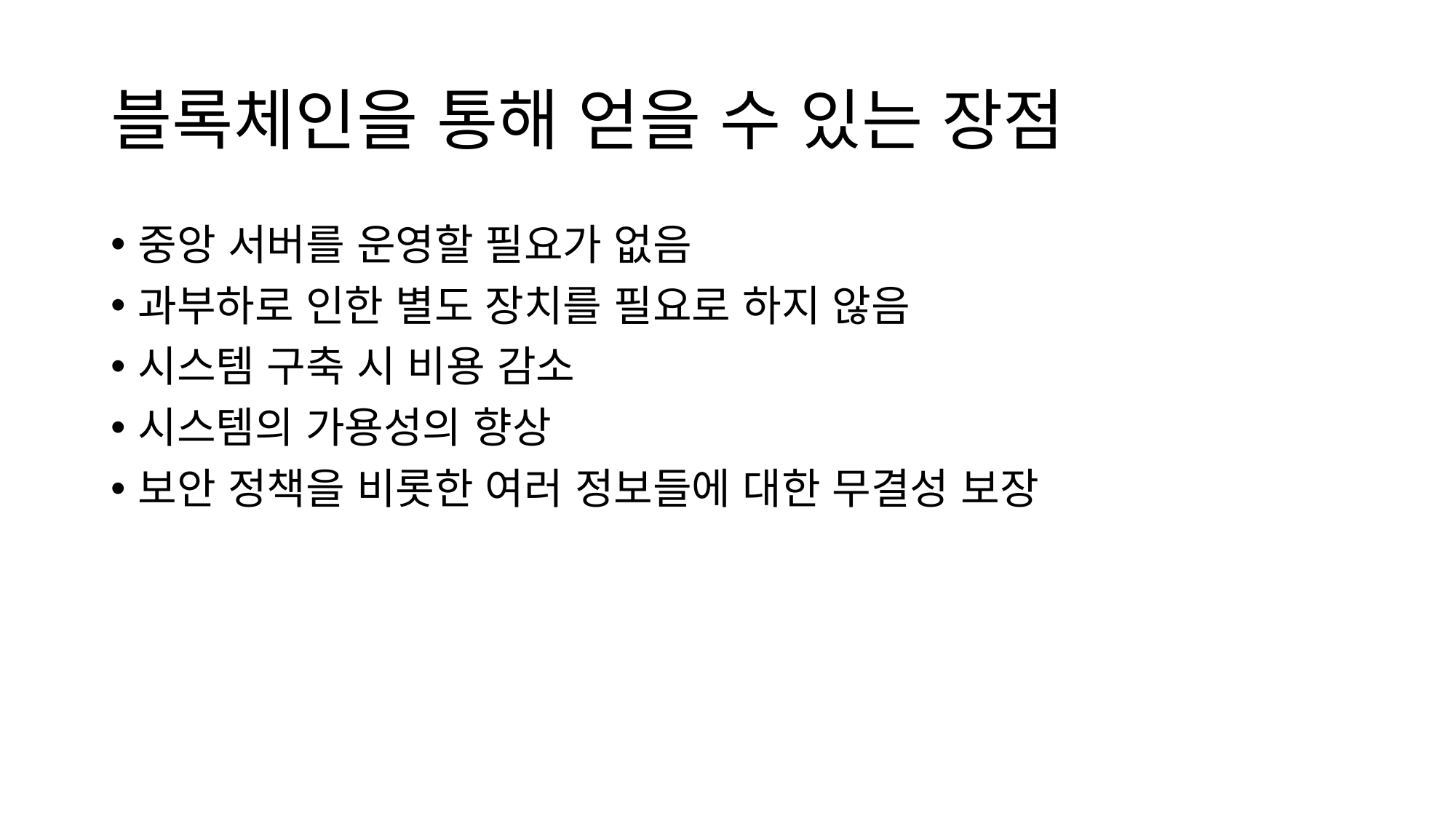

# 블록체인을 통해 얻을 수 있는 장점
중앙 서버를 운영할 필요가 없음
과부하로 인한 별도 장치를 필요로 하지 않음
시스템 구축 시 비용 감소
시스템의 가용성의 향상
보안 정책을 비롯한 여러 정보들에 대한 무결성 보장